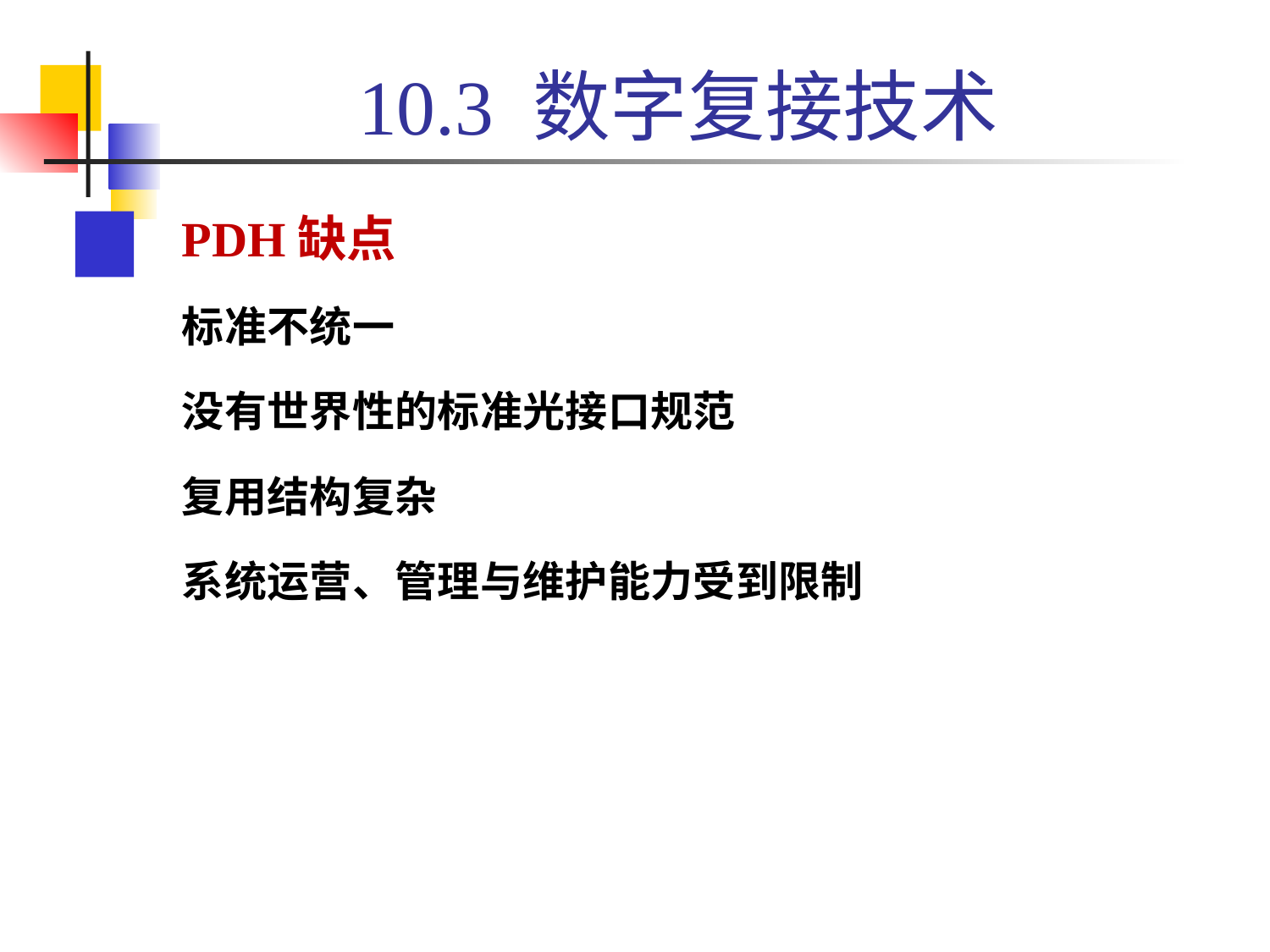

# 10.3 数字复接技术
PDH缺点
标准不统一
没有世界性的标准光接口规范
复用结构复杂
系统运营、管理与维护能力受到限制